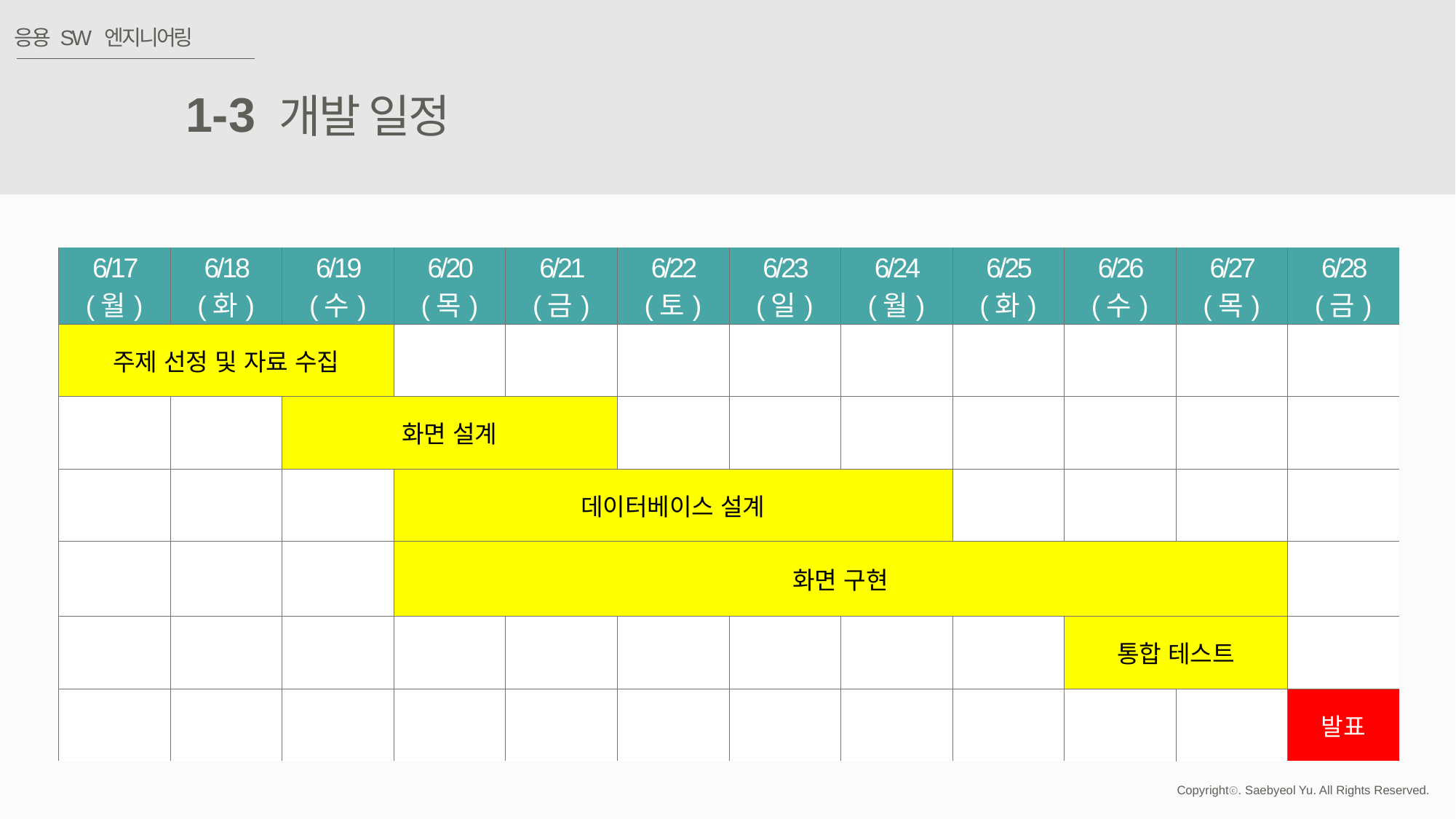

응용 SW  엔지니어링
1-3
개발 일정
| 6/17(월) | 6/18(화) | 6/19(수) | 6/20(목) | 6/21(금) | 6/22(토) | 6/23(일) | 6/24(월) | 6/25(화) | 6/26(수) | 6/27(목) | 6/28(금) |
| --- | --- | --- | --- | --- | --- | --- | --- | --- | --- | --- | --- |
| 주제 선정 및 자료 수집 |  |  |  |  |  |  |  |  |  |  |  |
|  |  | 화면 설계 |  |  |  |  |  |  |  |  |  |
|  |  |  | 데이터베이스 설계 |  |  |  |  |  |  |  |  |
|  |  |  | 화면 구현 |  |  |  |  |  |  |  |  |
|  |  |  |  |  |  |  |  |  | 통합 테스트 |  |  |
|  |  |  |  |  |  |  |  |  |  |  | 발표 |